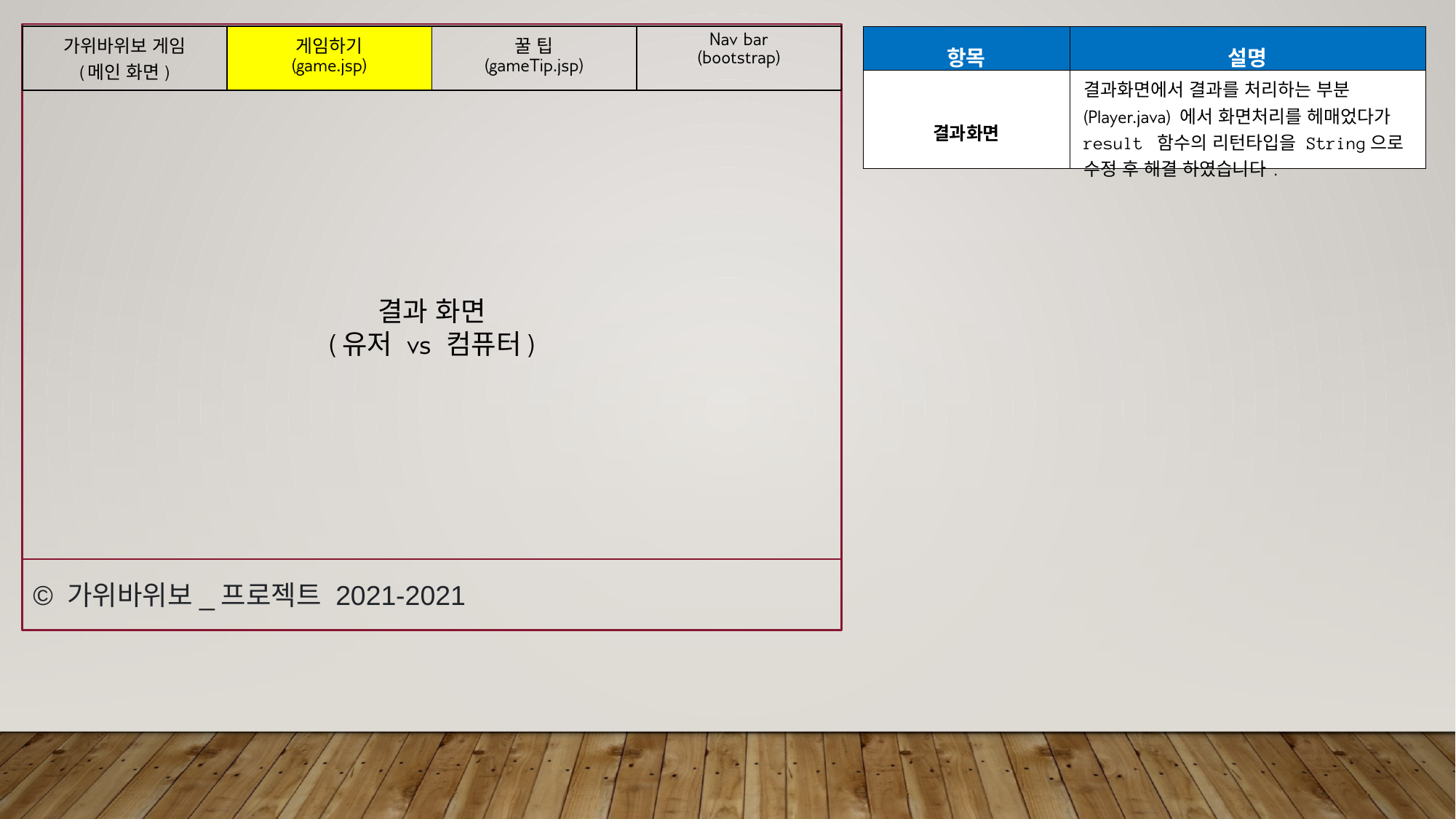

| 가위바위보 게임 (메인 화면) | 게임하기 (game.jsp) | 꿀 팁 (gameTip.jsp) | Nav bar (bootstrap) |
| --- | --- | --- | --- |
| 항목 | 설명 |
| --- | --- |
| 결과화면 | 결과화면에서 결과를 처리하는 부분(Player.java) 에서 화면처리를 헤매었다가 result 함수의 리턴타입을 String으로 수정 후 해결 하였습니다. |
결과 화면
(유저 vs 컴퓨터)

© 가위바위보_프로젝트 2021-2021